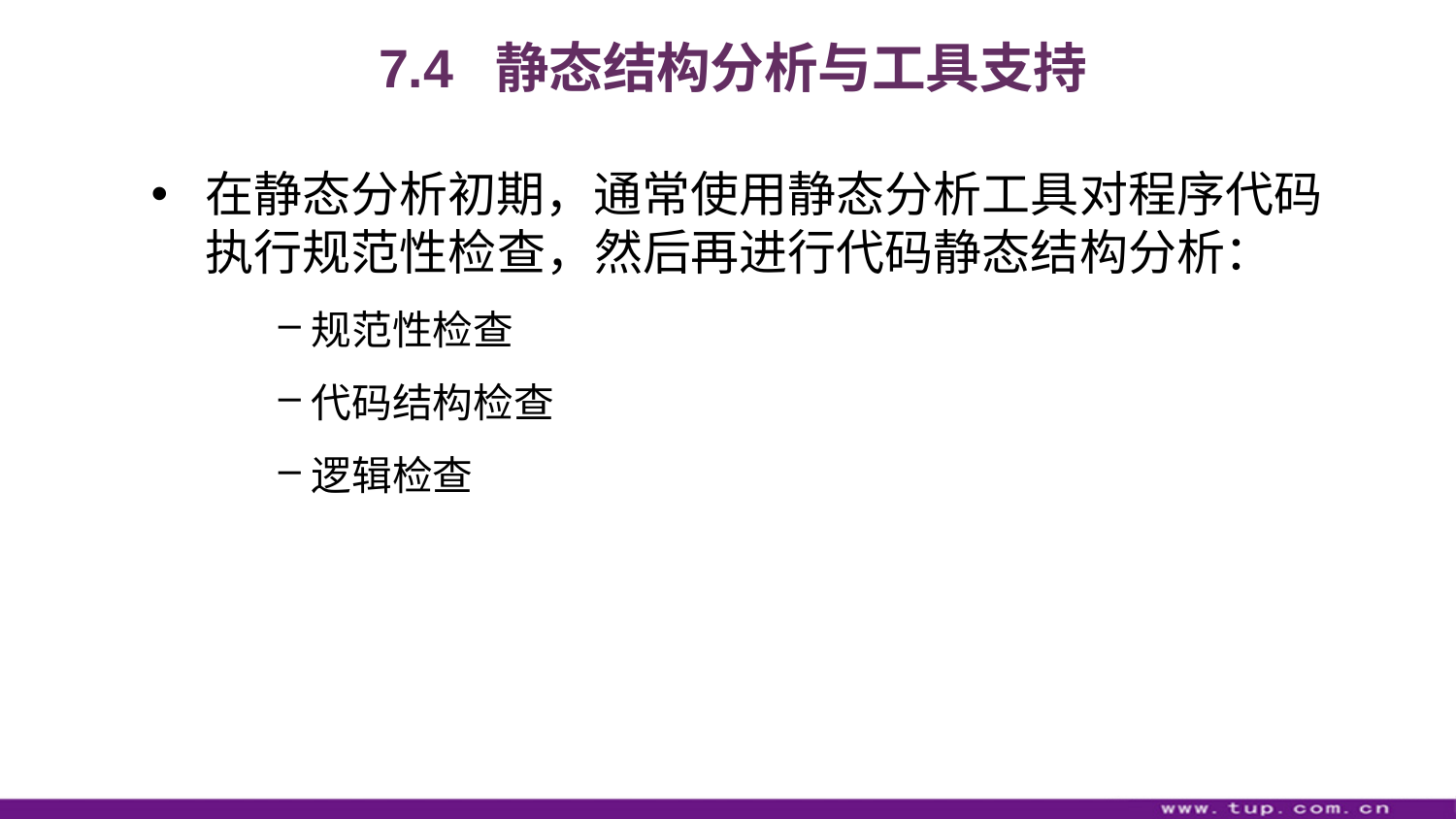

7.4  静态结构分析与工具支持
在静态分析初期，通常使用静态分析工具对程序代码执行规范性检查，然后再进行代码静态结构分析：
规范性检查
代码结构检查
逻辑检查